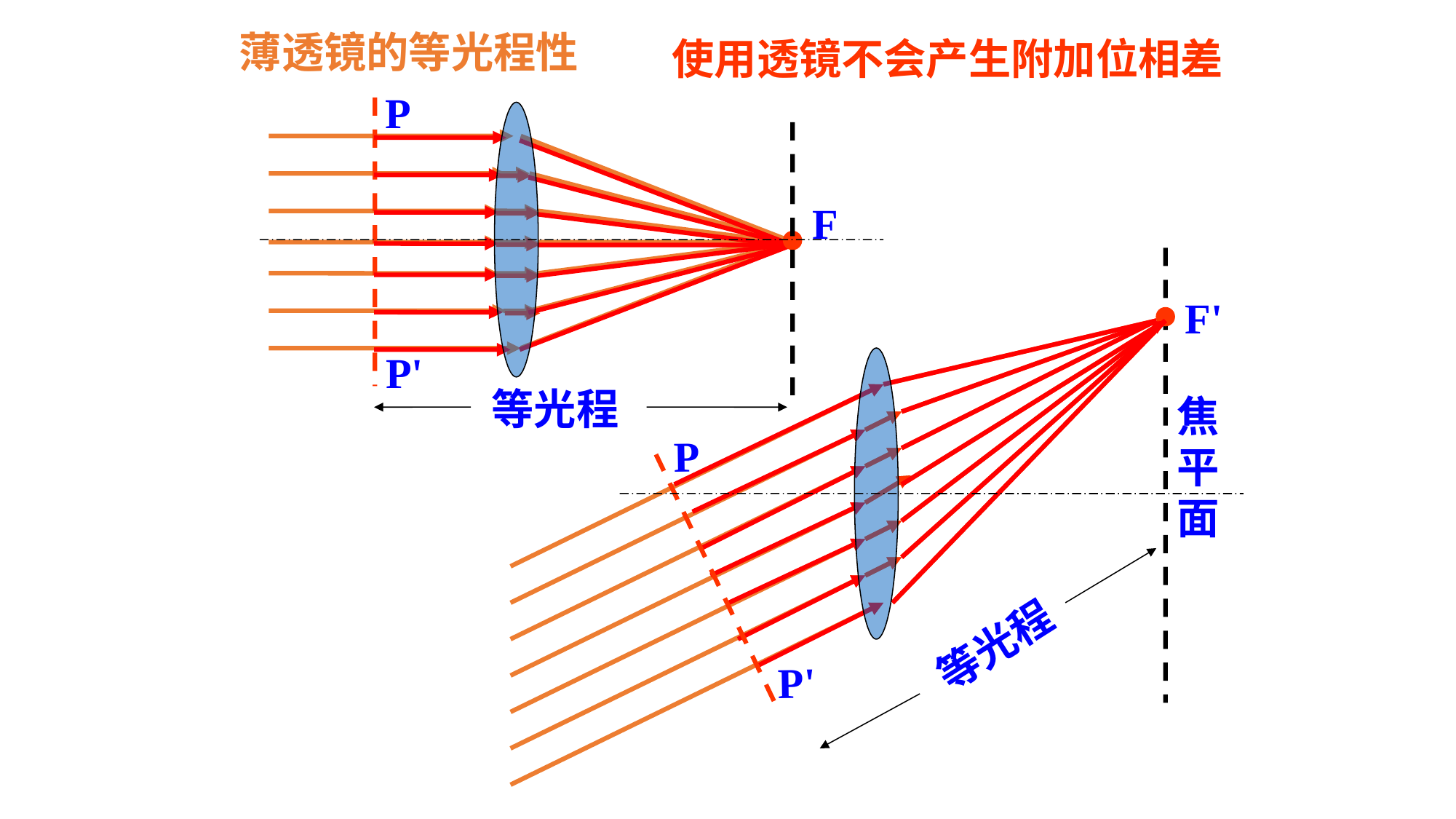

薄透镜的等光程性
使用透镜不会产生附加位相差
P

P'

F

F'

等光程

焦
平
面

P

P'

等光程